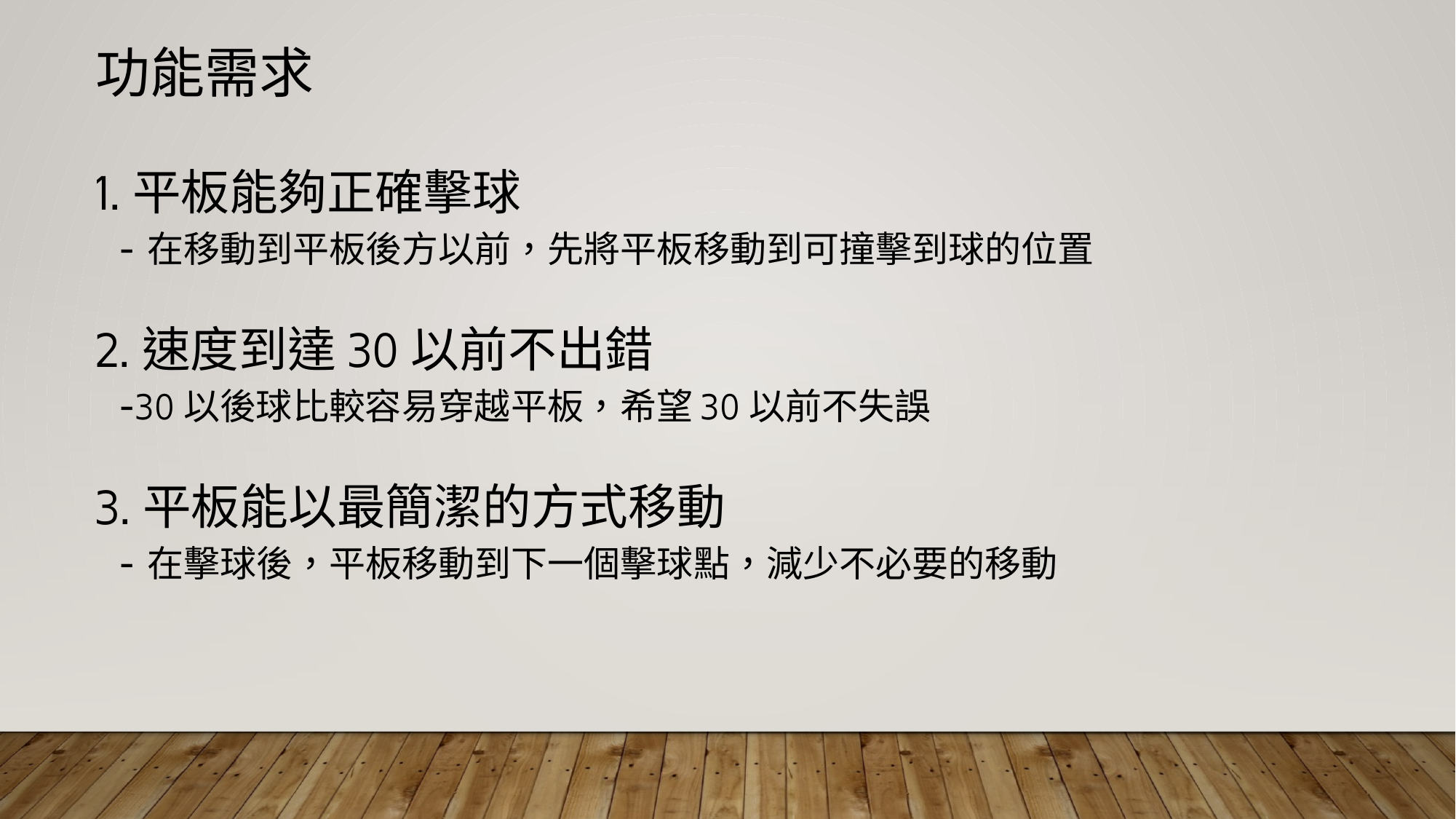

功能需求
1.平板能夠正確擊球
 -在移動到平板後方以前，先將平板移動到可撞擊到球的位置
2.速度到達30以前不出錯
 -30以後球比較容易穿越平板，希望30以前不失誤
3.平板能以最簡潔的方式移動
 -在擊球後，平板移動到下一個擊球點，減少不必要的移動